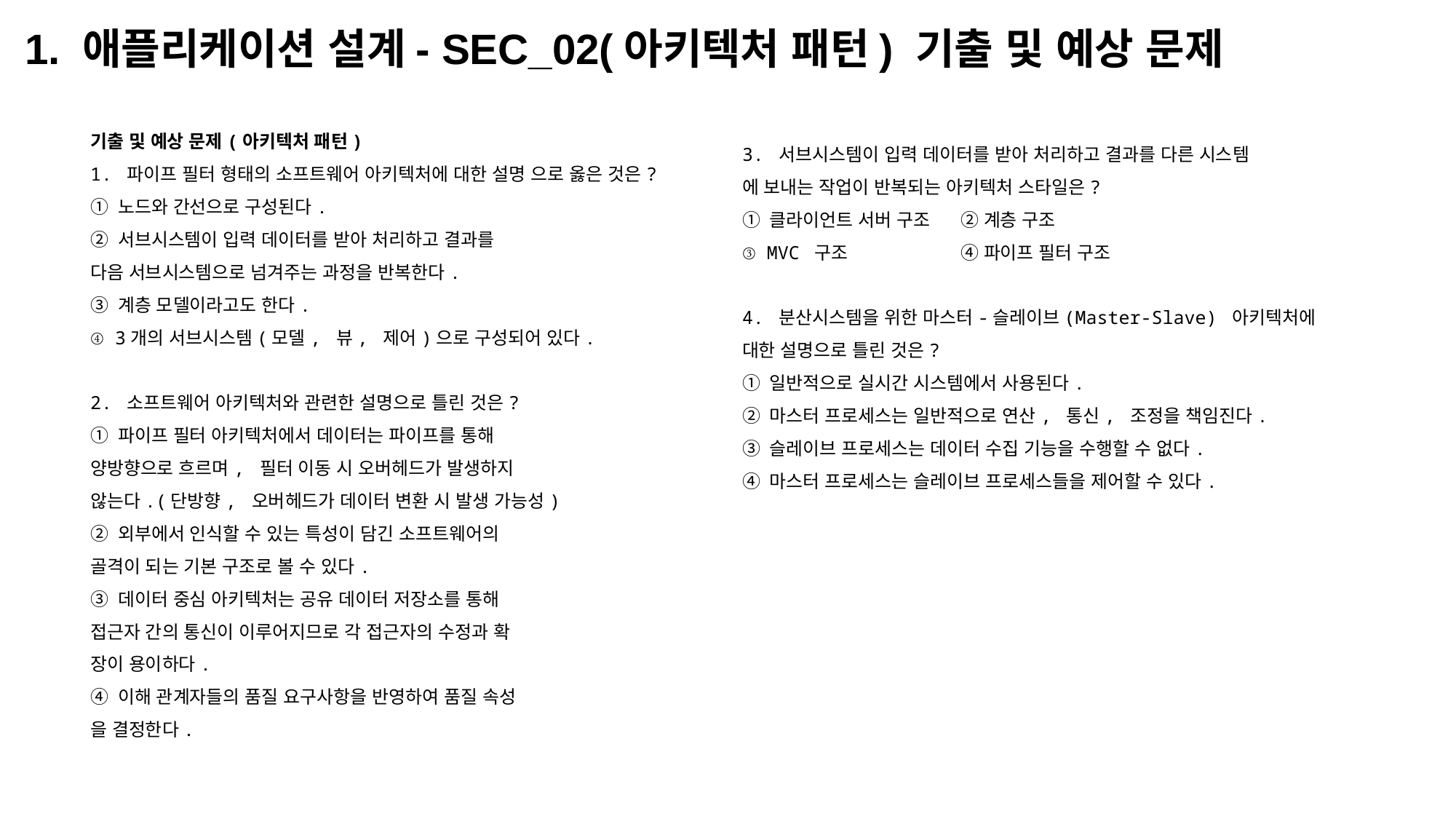

# 1. 애플리케이션 설계- SEC_02(아키텍처 패턴) 기출 및 예상 문제
기출 및 예상 문제(아키텍처 패턴)
1. 파이프 필터 형태의 소프트웨어 아키텍처에 대한 설명 으로 옳은 것은?
① 노드와 간선으로 구성된다.
② 서브시스템이 입력 데이터를 받아 처리하고 결과를
다음 서브시스템으로 넘겨주는 과정을 반복한다.
③ 계층 모델이라고도 한다.
④ 3개의 서브시스템(모델, 뷰, 제어)으로 구성되어 있다.

2. 소프트웨어 아키텍처와 관련한 설명으로 틀린 것은?
① 파이프 필터 아키텍처에서 데이터는 파이프를 통해
양방향으로 흐르며, 필터 이동 시 오버헤드가 발생하지
않는다.(단방향, 오버헤드가 데이터 변환 시 발생 가능성)
② 외부에서 인식할 수 있는 특성이 담긴 소프트웨어의
골격이 되는 기본 구조로 볼 수 있다.
③ 데이터 중심 아키텍처는 공유 데이터 저장소를 통해
접근자 간의 통신이 이루어지므로 각 접근자의 수정과 확
장이 용이하다.
④ 이해 관계자들의 품질 요구사항을 반영하여 품질 속성
을 결정한다.
3. 서브시스템이 입력 데이터를 받아 처리하고 결과를 다른 시스템
에 보내는 작업이 반복되는 아키텍처 스타일은?
① 클라이언트 서버 구조	② 계층 구조
③ MVC 구조		④ 파이프 필터 구조

4. 분산시스템을 위한 마스터-슬레이브(Master-Slave) 아키텍처에
대한 설명으로 틀린 것은?
① 일반적으로 실시간 시스템에서 사용된다.
② 마스터 프로세스는 일반적으로 연산, 통신, 조정을 책임진다.
③ 슬레이브 프로세스는 데이터 수집 기능을 수행할 수 없다.
④ 마스터 프로세스는 슬레이브 프로세스들을 제어할 수 있다.